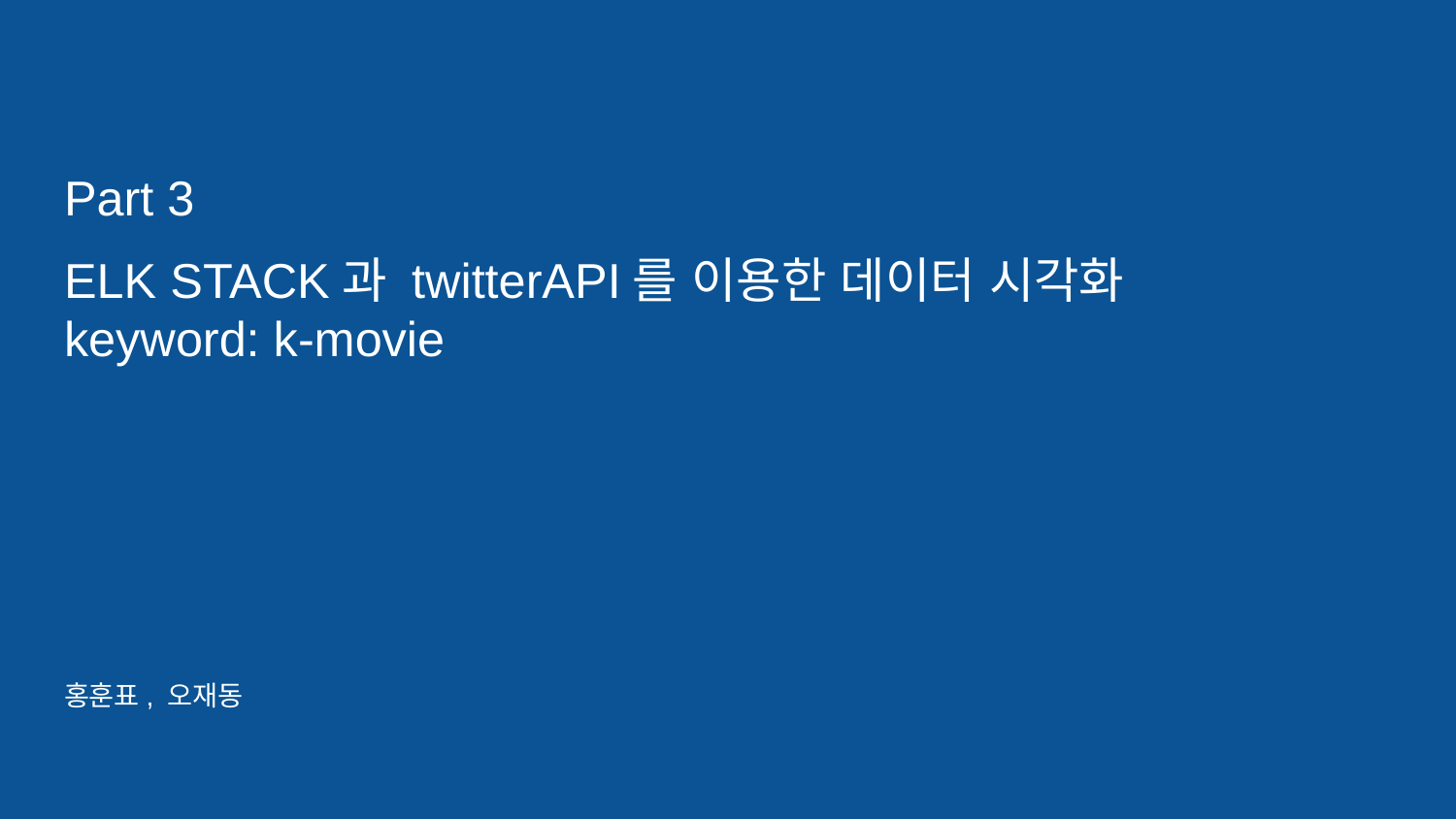

Part 3
ELK STACK과 twitterAPI를 이용한 데이터 시각화
keyword: k-movie

홍훈표, 오재동